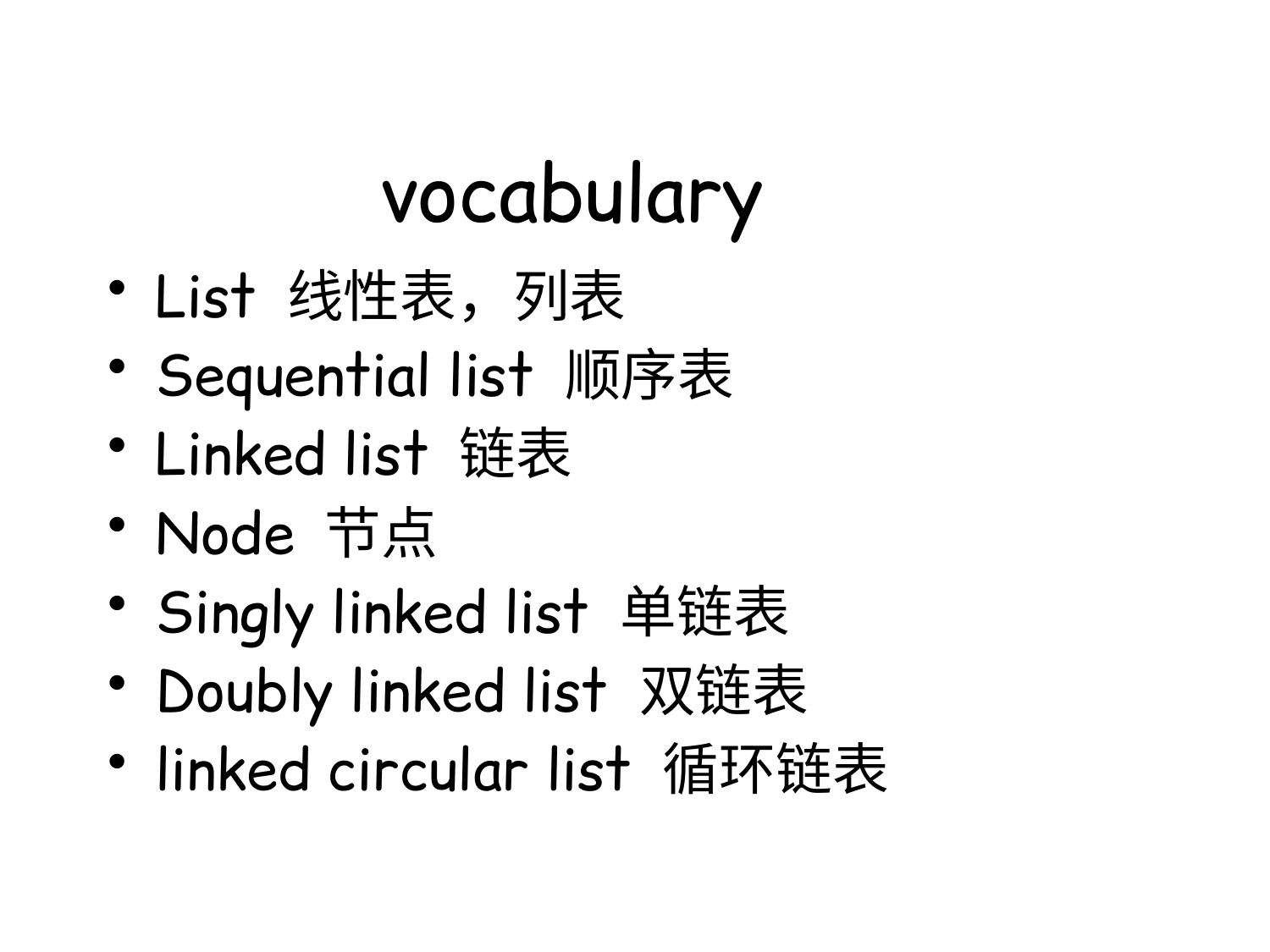

# vocabulary
List 线性表，列表
Sequential list 顺序表
Linked list 链表
Node 节点
Singly linked list 单链表
Doubly linked list 双链表
linked circular list 循环链表